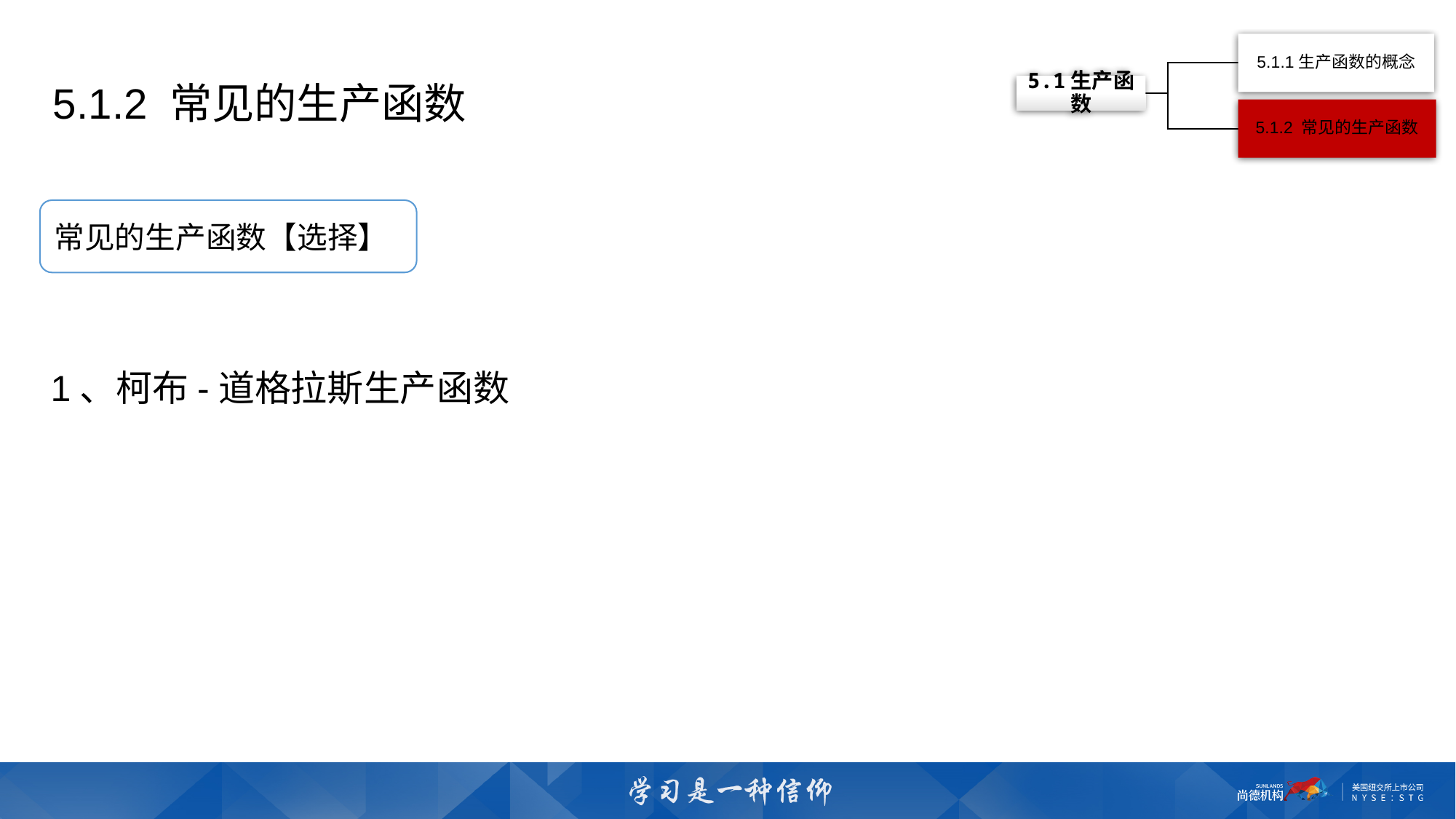

5.1生产函数
5.1.1生产函数的概念
5.1.2 常见的生产函数
5.1.2 常见的生产函数
常见的生产函数【选择】
1、柯布-道格拉斯生产函数